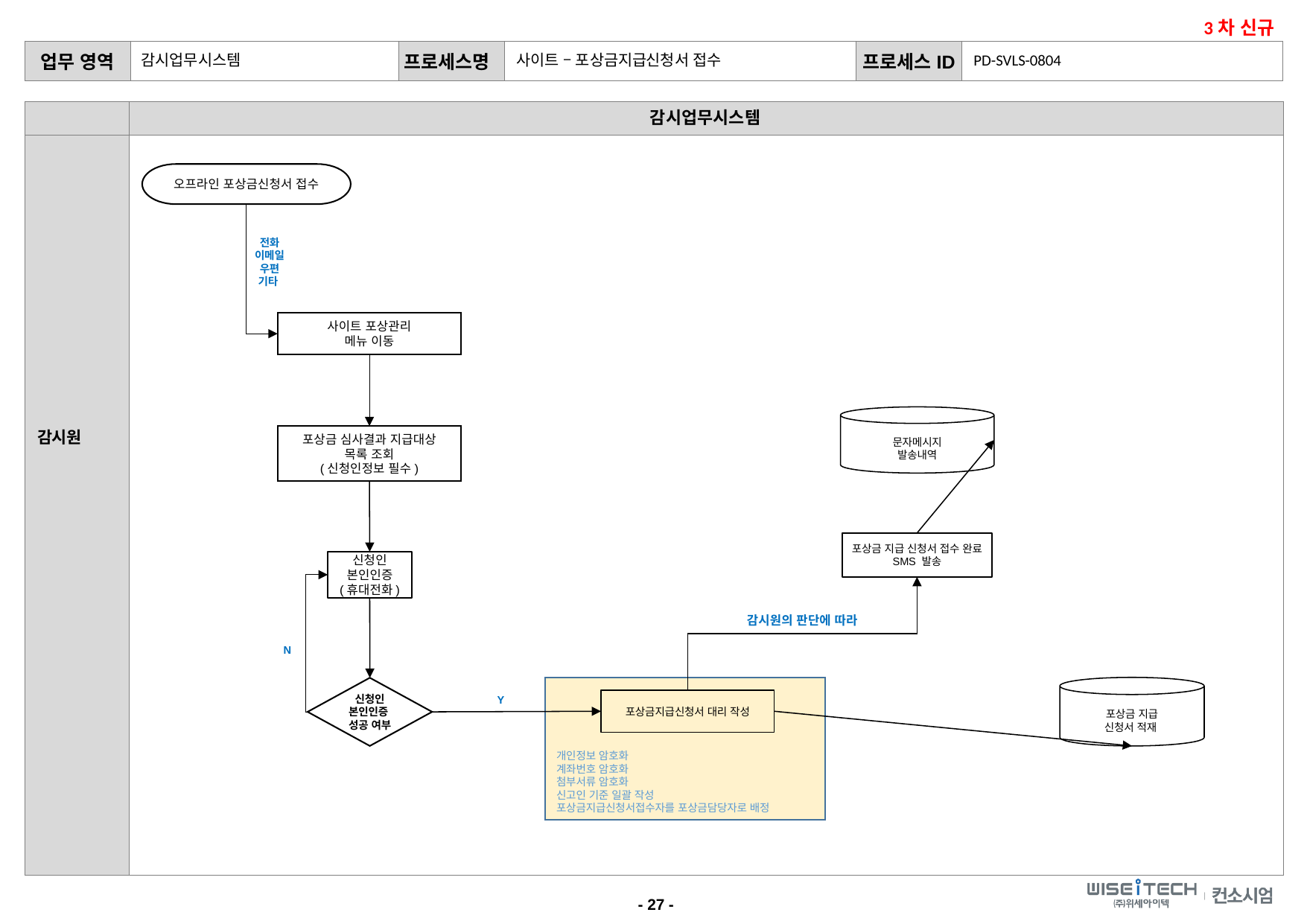

3차 신규
PD-SVLS-0804
감시업무시스템
사이트 – 포상금지급신청서 접수
감시업무시스템
감시원
오프라인 포상금신청서 접수
전화
이메일
우편
기타
사이트 포상관리
메뉴 이동
문자메시지
발송내역
포상금 심사결과 지급대상
목록 조회
(신청인정보 필수)
포상금 지급 신청서 접수 완료
SMS 발송
신청인
본인인증
(휴대전화)
감시원의 판단에 따라
 N
포상금 지급
신청서 적재

개인정보 암호화
계좌번호 암호화
첨부서류 암호화
신고인 기준 일괄 작성
포상금지급신청서접수자를 포상금담당자로 배정
신청인
본인인증
성공 여부
 Y
포상금지급신청서 대리 작성